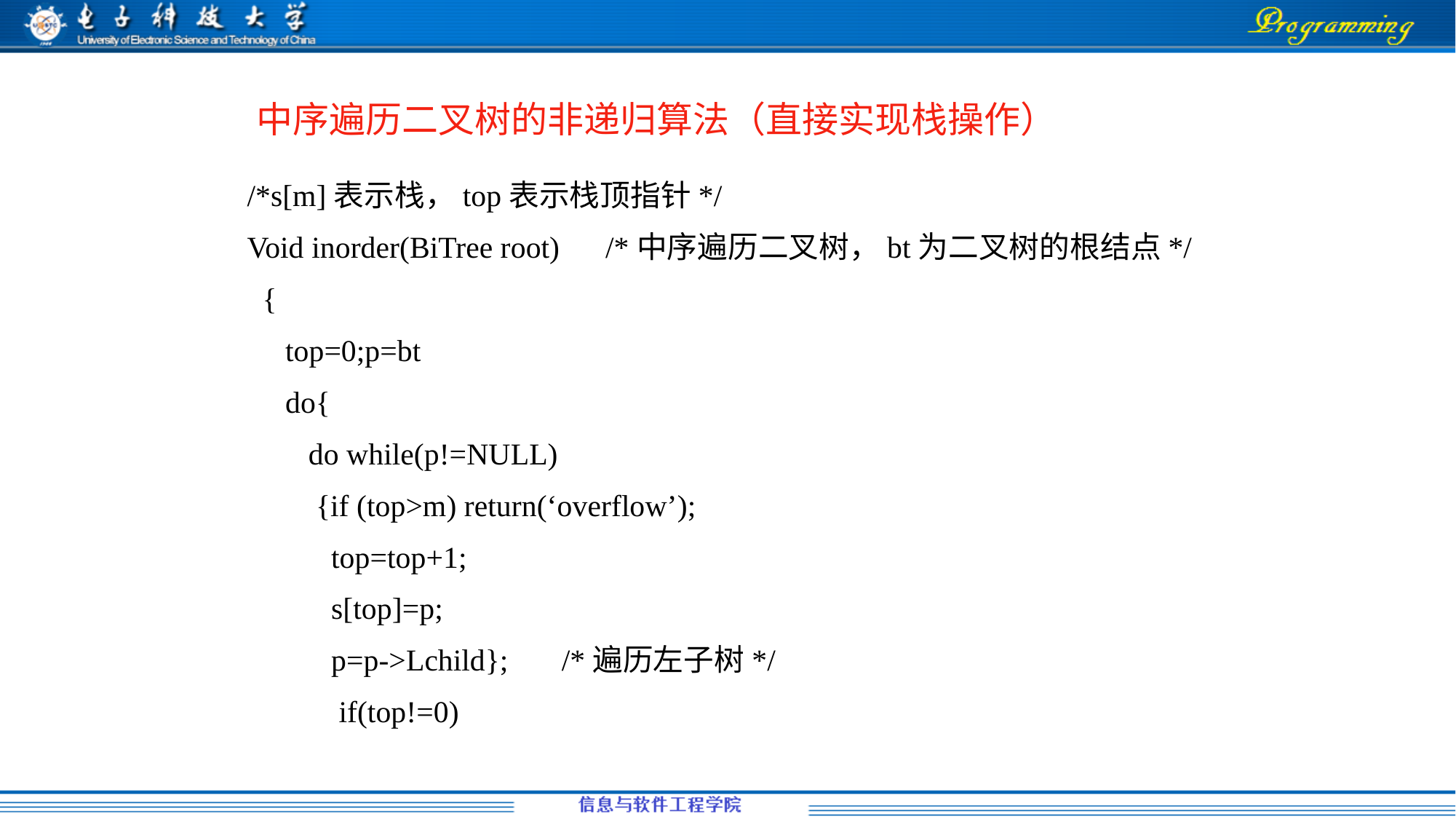

中序遍历二叉树的非递归算法（直接实现栈操作）
/*s[m]表示栈，top表示栈顶指针*/
Void inorder(BiTree root)      /*中序遍历二叉树，bt为二叉树的根结点*/
  {
     top=0;p=bt
     do{
        do while(p!=NULL)
         {if (top>m) return(‘overflow’);
           top=top+1;
           s[top]=p;
           p=p->Lchild};       /*遍历左子树*/
            if(top!=0)